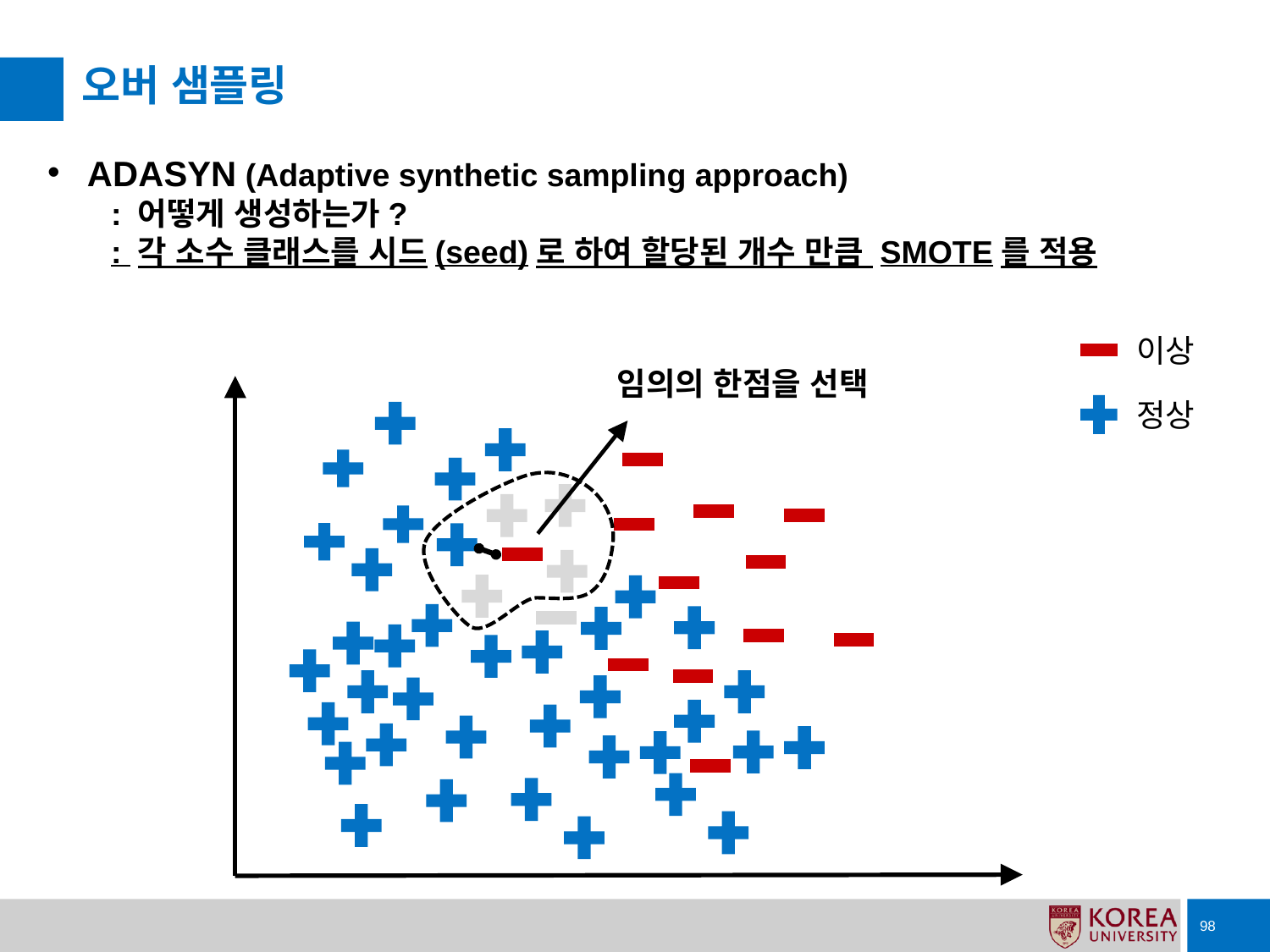

# 오버 샘플링

ADASYN (Adaptive synthetic sampling approach)
: 어떻게 생성하는가?
: 각 소수 클래스를 시드(seed)로 하여 할당된 개수 만큼 SMOTE를 적용
이상

임의의 한점을 선택

정상